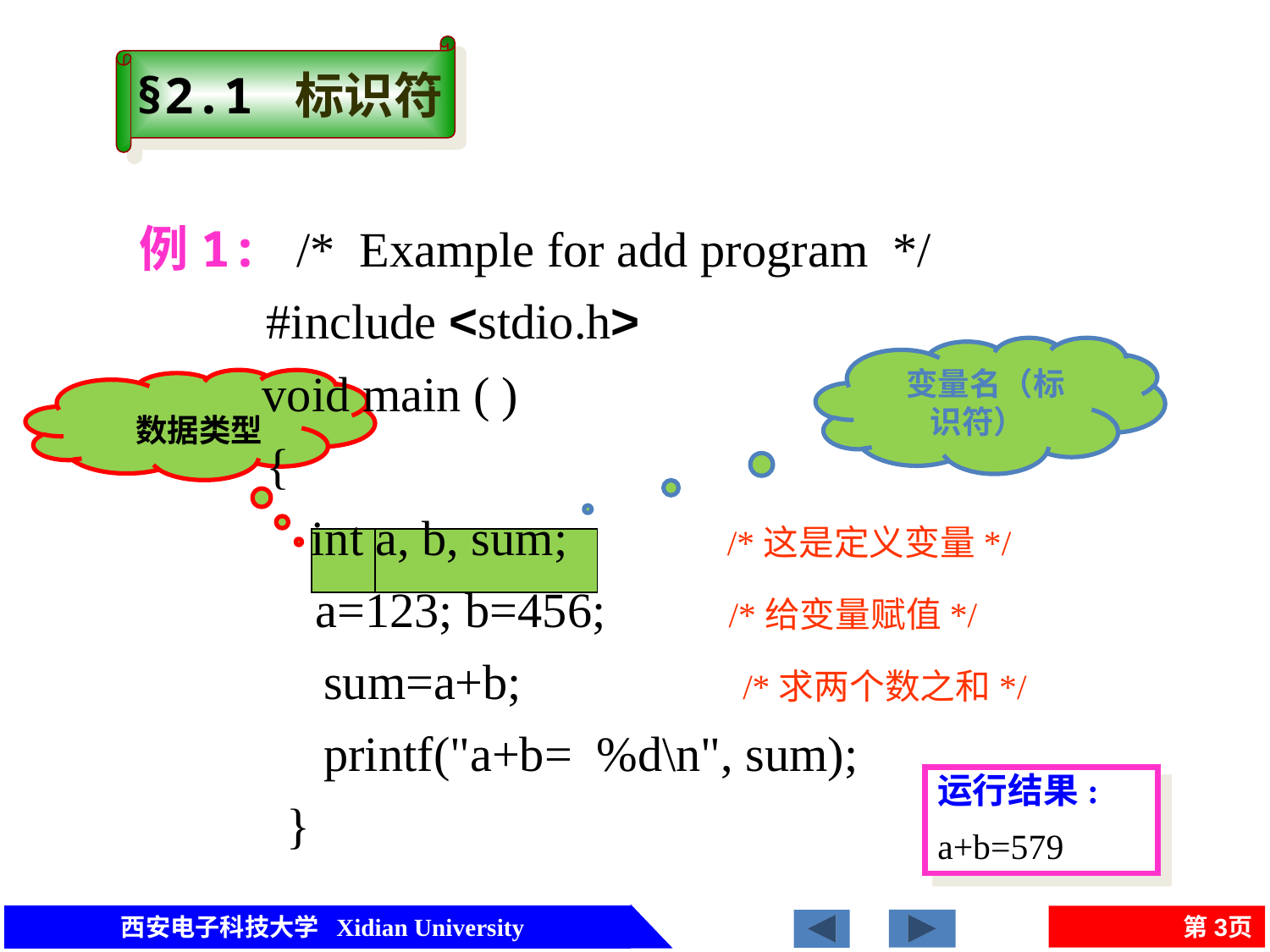

§2.1 标识符
例1:   /*  Example for add program  */
	#include <stdio.h>
          void main ( )
	{
              int a, b, sum;             /*这是定义变量*/
          	    a=123; b=456;          /*给变量赋值*/
               sum=a+b;                  /*求两个数之和*/
               printf("a+b=  %d\n", sum);
            }
 变量名（标识符）

 数据类型

运行结果:
a+b=579